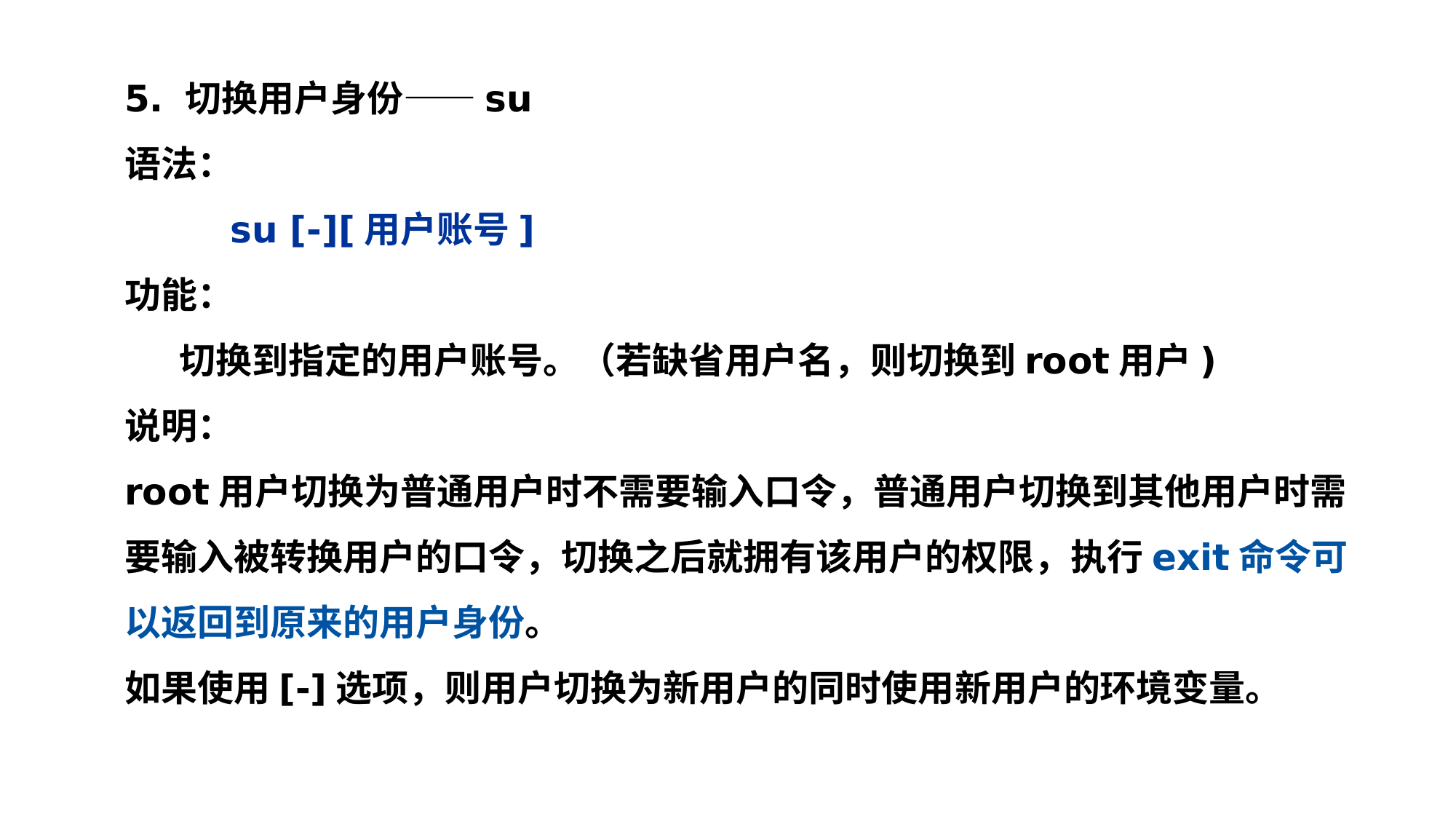

5. 切换用户身份——su
语法：
    su [-][用户账号]
功能：
切换到指定的用户账号。（若缺省用户名，则切换到root用户)
说明：
root用户切换为普通用户时不需要输入口令，普通用户切换到其他用户时需要输入被转换用户的口令，切换之后就拥有该用户的权限，执行exit命令可以返回到原来的用户身份。
如果使用[-]选项，则用户切换为新用户的同时使用新用户的环境变量。